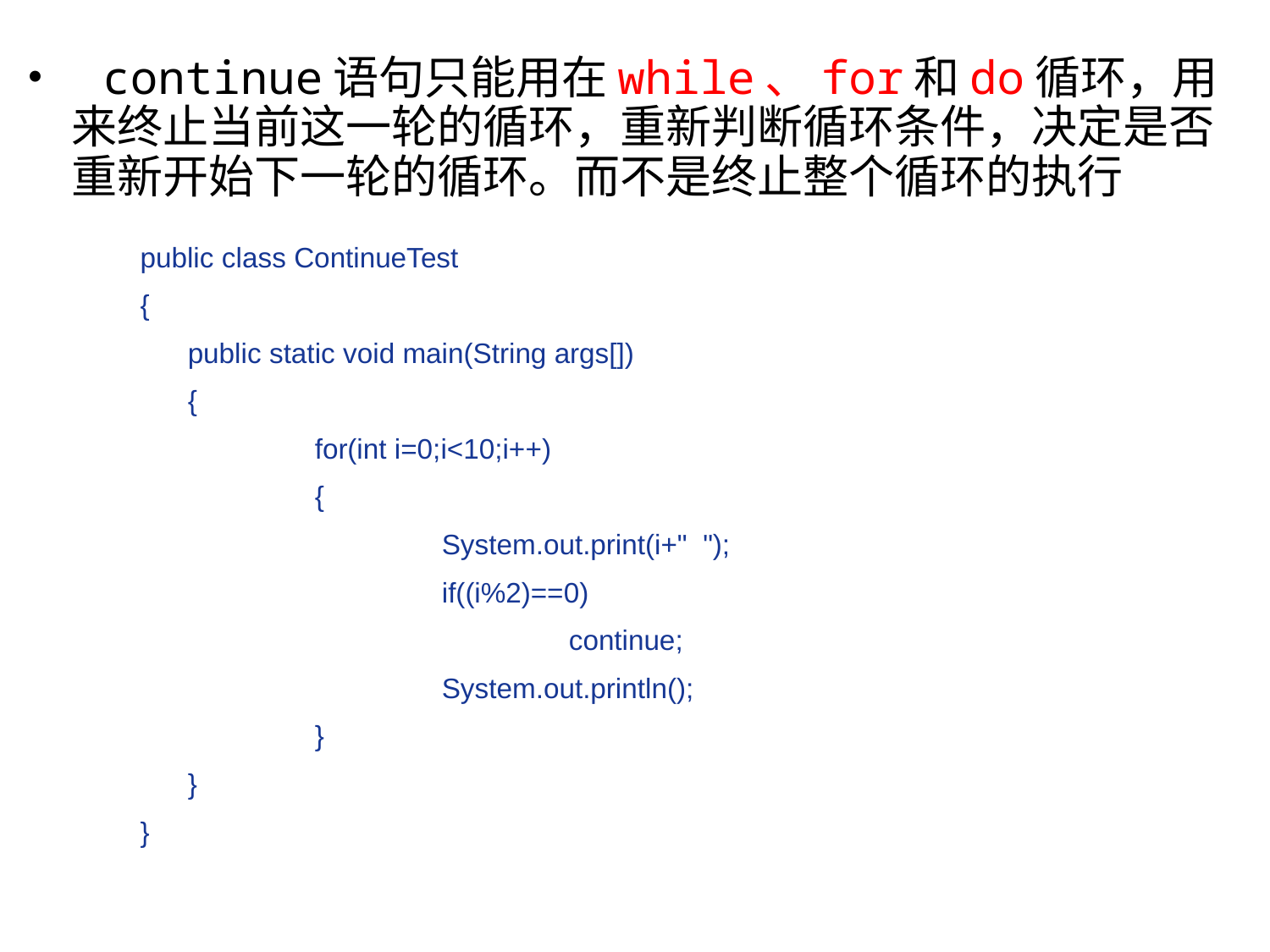

continue 语句
   continue语句只能用在while、for和do循环，用来终止当前这一轮的循环，重新判断循环条件，决定是否重新开始下一轮的循环。而不是终止整个循环的执行

public class ContinueTest
{
	public static void main(String args[])
	{
		for(int i=0;i<10;i++)
		{
			System.out.print(i+"  ");
			if((i%2)==0)
				continue;
			System.out.println();
		}
	}
}